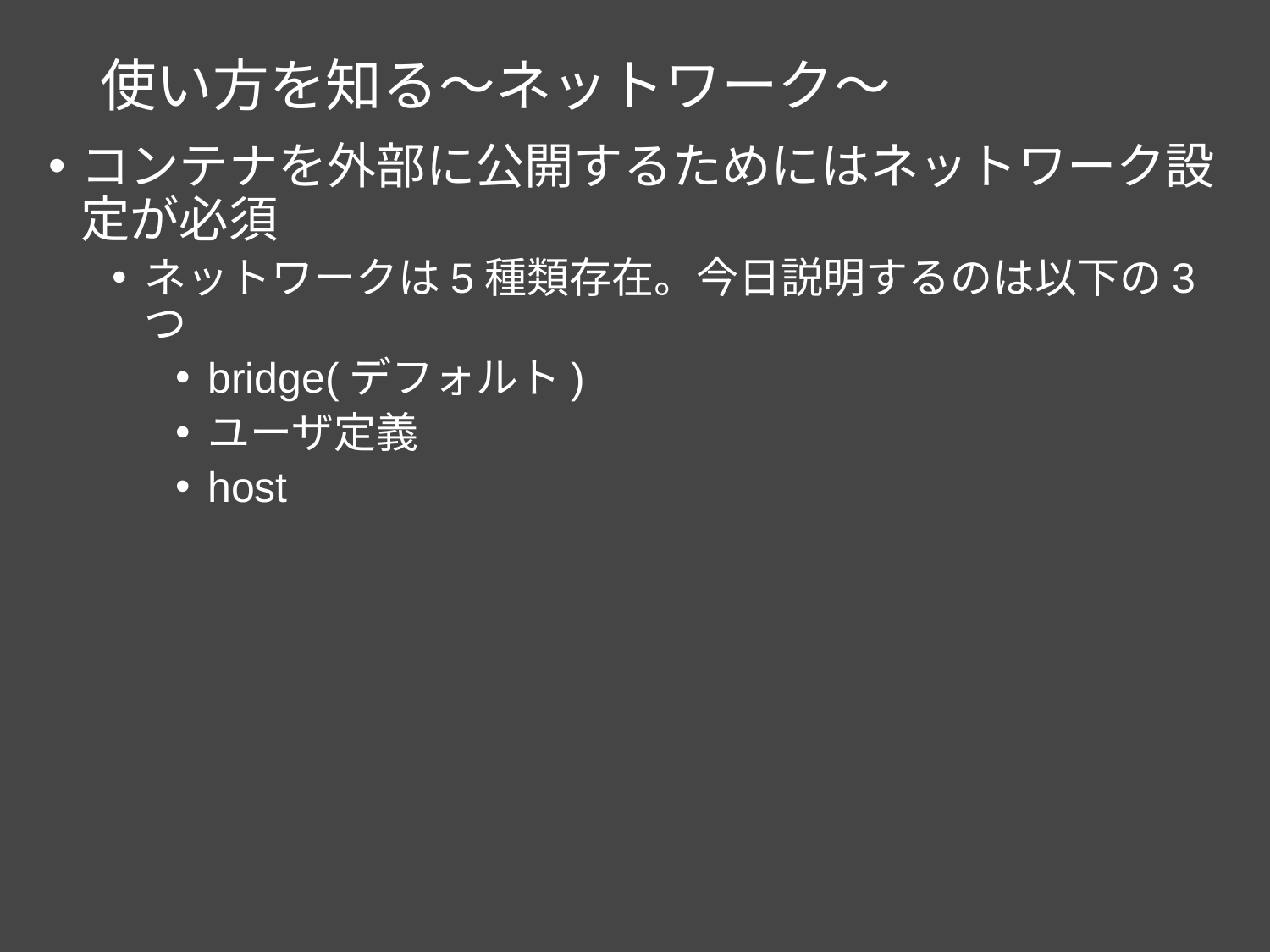

# 使い方を知る～ネットワーク～
コンテナを外部に公開するためにはネットワーク設定が必須
ネットワークは5種類存在。今日説明するのは以下の3つ
bridge(デフォルト)
ユーザ定義
host